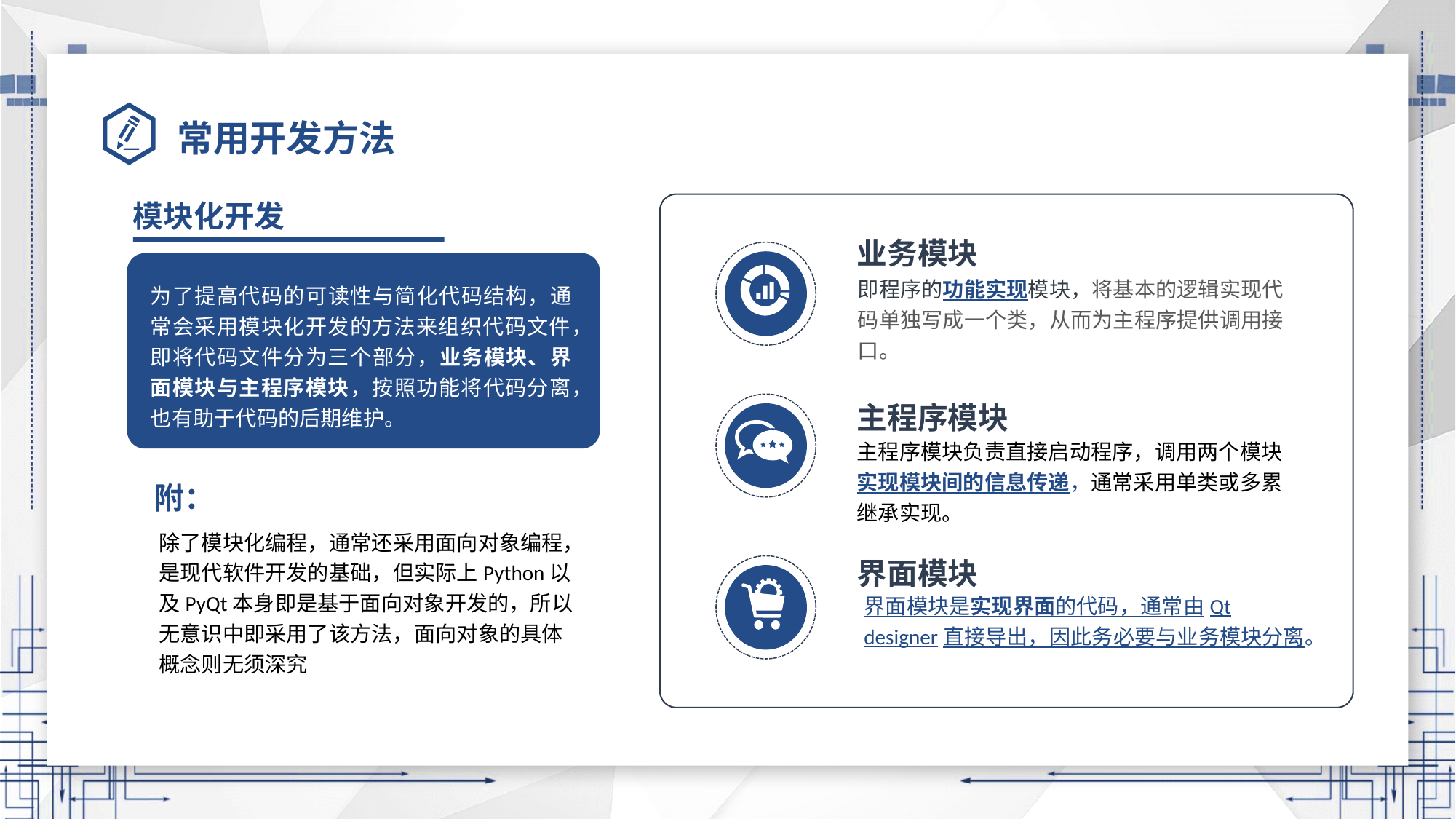

# 研究目标
常用开发方法
模块化开发

业务模块

即程序的功能实现模块，将基本的逻辑实现代码单独写成一个类，从而为主程序提供调用接口。
为了提高代码的可读性与简化代码结构，通常会采用模块化开发的方法来组织代码文件，即将代码文件分为三个部分，业务模块、界面模块与主程序模块，按照功能将代码分离，也有助于代码的后期维护。
主程序模块

主程序模块负责直接启动程序，调用两个模块实现模块间的信息传递，通常采用单类或多累继承实现。
附：
除了模块化编程，通常还采用面向对象编程，是现代软件开发的基础，但实际上Python以及PyQt本身即是基于面向对象开发的，所以无意识中即采用了该方法，面向对象的具体概念则无须深究
界面模块

界面模块是实现界面的代码，通常由Qt designer直接导出，因此务必要与业务模块分离。